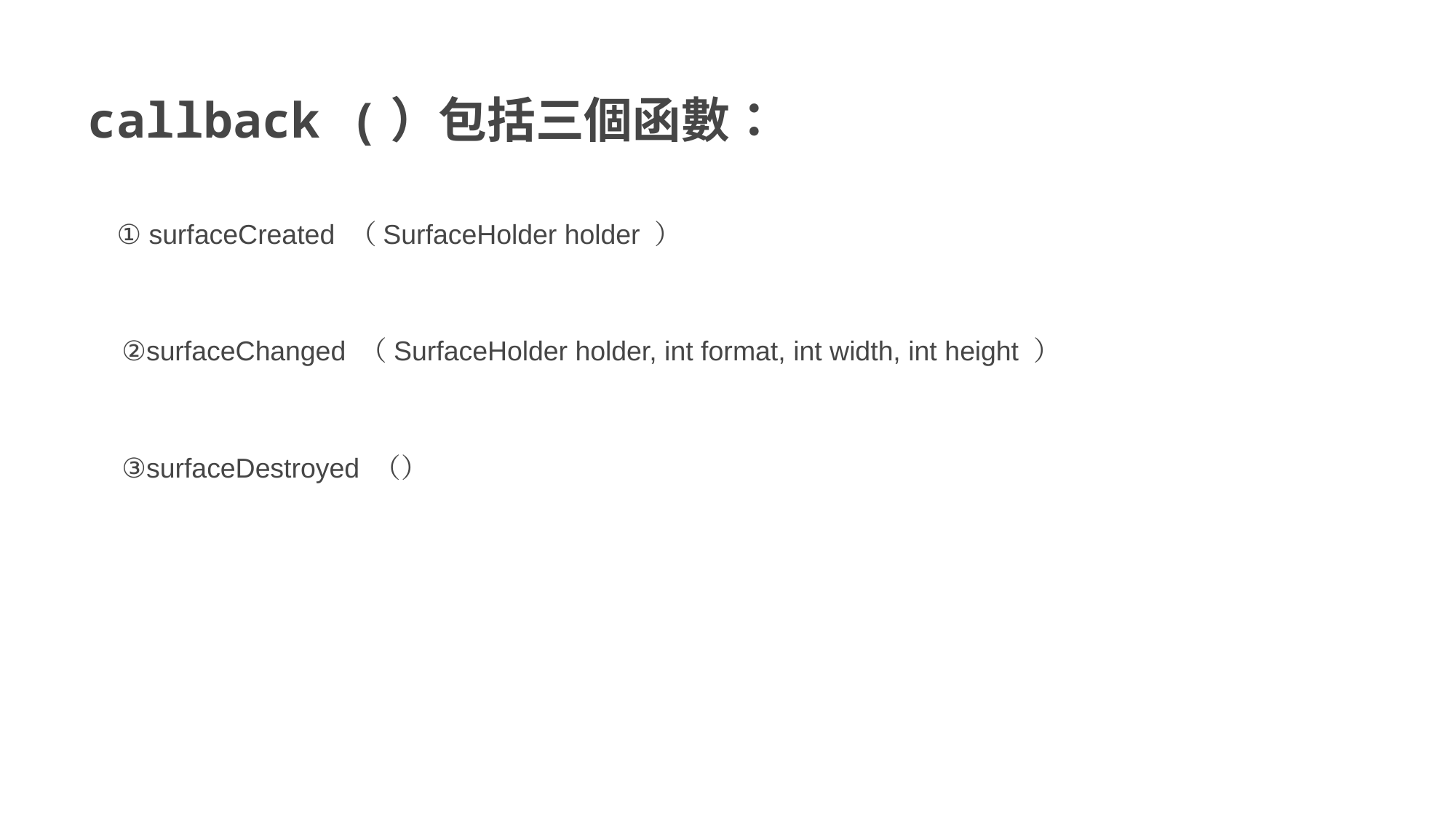

callback (）包括三個函數：
 ① surfaceCreated （SurfaceHolder holder ）
 ②surfaceChanged （SurfaceHolder holder, int format, int width, int height ）
 ③surfaceDestroyed （）